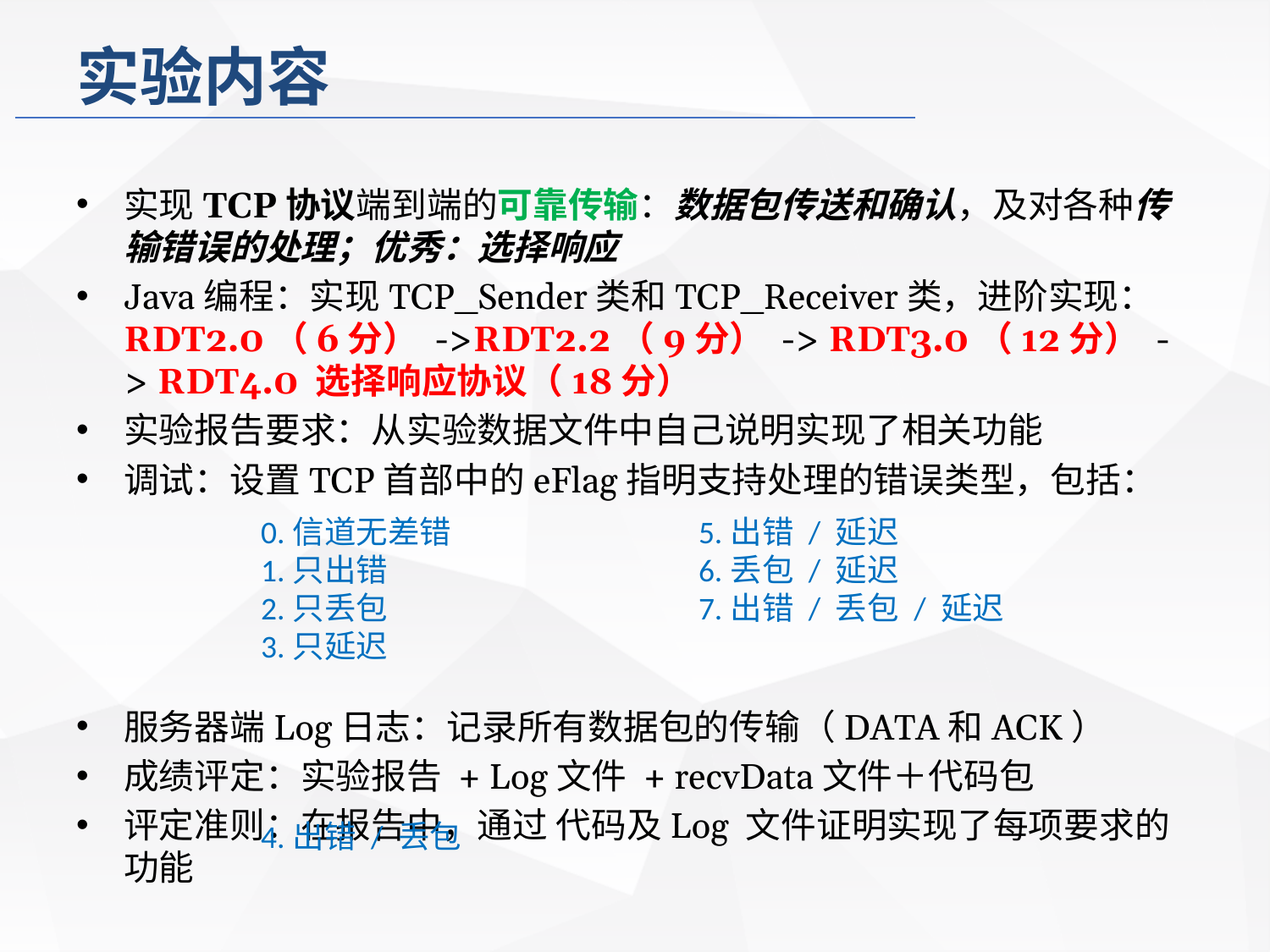

# 实验内容
实现TCP协议端到端的可靠传输：数据包传送和确认，及对各种传输错误的处理；优秀：选择响应
Java编程：实现TCP_Sender类和TCP_Receiver类，进阶实现：RDT2.0（6分） ->RDT2.2（9分） -> RDT3.0（12分） -> RDT4.0 选择响应协议（18分）
实验报告要求：从实验数据文件中自己说明实现了相关功能
调试：设置TCP首部中的eFlag指明支持处理的错误类型，包括：

服务器端Log日志：记录所有数据包的传输（DATA和ACK）
成绩评定：实验报告 + Log文件 + recvData文件＋代码包
评定准则：在报告中，通过 代码及Log 文件证明实现了每项要求的功能

0.信道无差错
1.只出错
2.只丢包
3.只延迟

4.出错 / 丢包
5.出错 / 延迟
6.丢包 / 延迟
7.出错 / 丢包 / 延迟